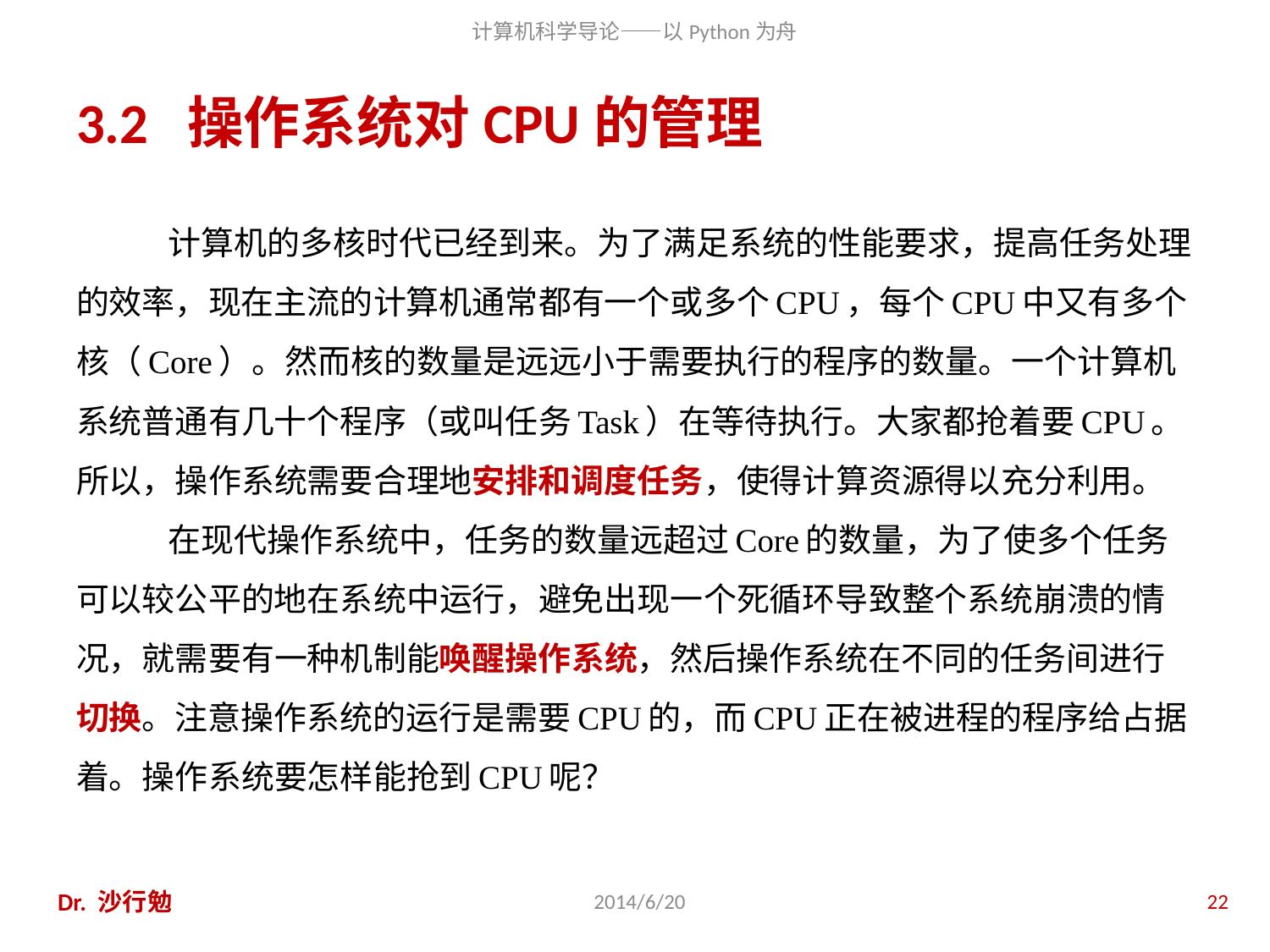

# 3.2  操作系统对CPU的管理
计算机的多核时代已经到来。为了满足系统的性能要求，提高任务处理的效率，现在主流的计算机通常都有一个或多个CPU，每个CPU中又有多个核（Core）。然而核的数量是远远小于需要执行的程序的数量。一个计算机系统普通有几十个程序（或叫任务Task）在等待执行。大家都抢着要CPU。所以，操作系统需要合理地安排和调度任务，使得计算资源得以充分利用。
在现代操作系统中，任务的数量远超过Core的数量，为了使多个任务可以较公平的地在系统中运行，避免出现一个死循环导致整个系统崩溃的情况，就需要有一种机制能唤醒操作系统，然后操作系统在不同的任务间进行切换。注意操作系统的运行是需要CPU的，而CPU正在被进程的程序给占据着。操作系统要怎样能抢到CPU呢？
Dr. 沙行勉
2014/6/20
22